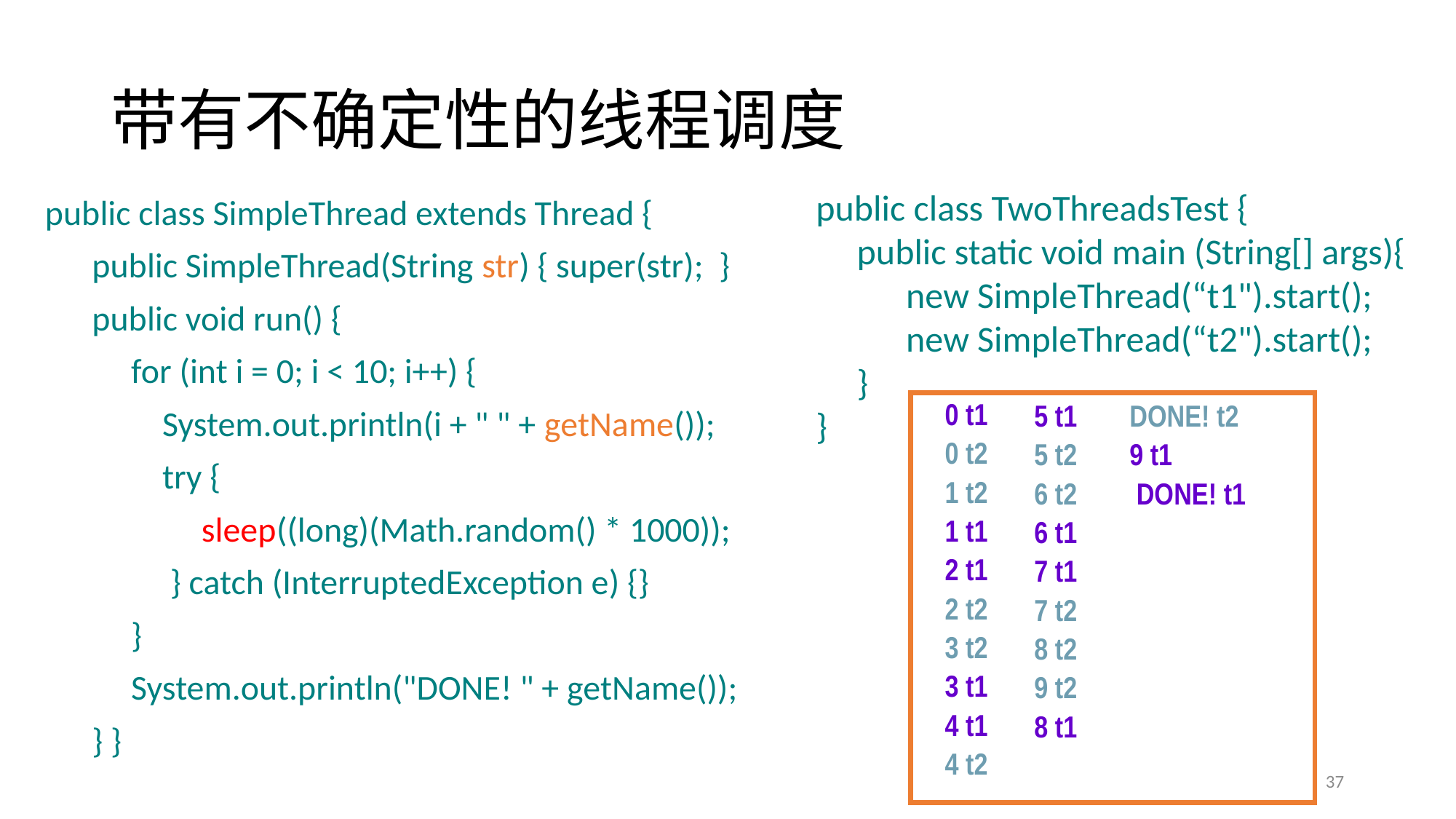

# 带有不确定性的线程调度
public class TwoThreadsTest {
     public static void main (String[] args){
           new SimpleThread(“t1").start();
           new SimpleThread(“t2").start();
     }
}
public class SimpleThread extends Thread {
      public SimpleThread(String str) { super(str);  }
      public void run() {
           for (int i = 0; i < 10; i++) {
               System.out.println(i + " " + getName());
               try {
                    sleep((long)(Math.random() * 1000));
                } catch (InterruptedException e) {}
           }
           System.out.println("DONE! " + getName());
      } }

0 t1
0 t2
1 t2
1 t1
2 t1
2 t2
3 t2
3 t1
4 t1
4 t2
5 t1
5 t2
6 t2
6 t1
7 t1
7 t2
8 t2
9 t2
8 t1
DONE! t2
9 t1
 DONE! t1
37